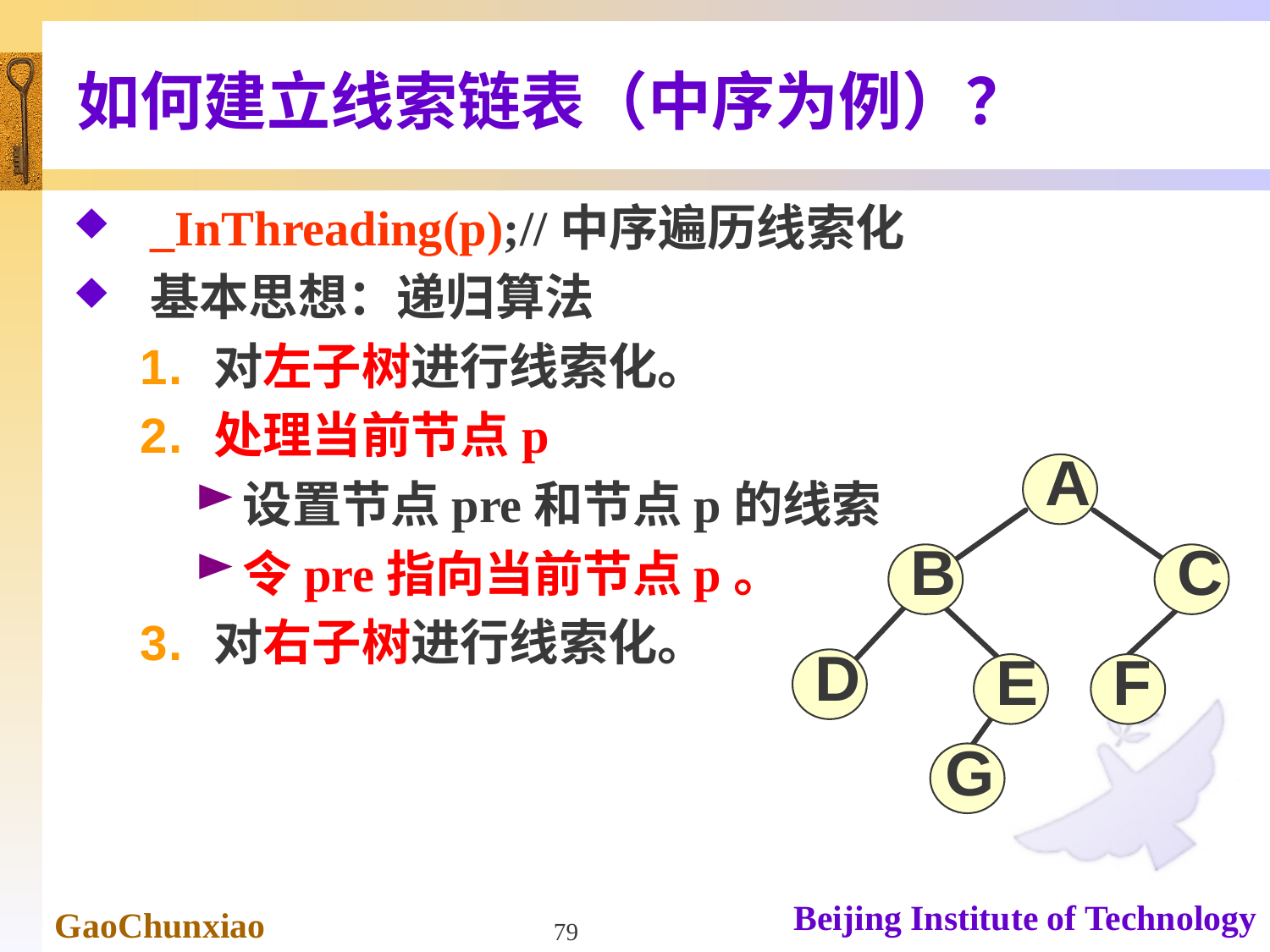

# 如何建立线索链表（中序为例）？
_InThreading(p);//中序遍历线索化
基本思想：递归算法
对左子树进行线索化。
处理当前节点p
设置节点pre和节点p的线索
令pre指向当前节点p。
对右子树进行线索化。
 A

 B

 C

 D

 E

 F

G

79